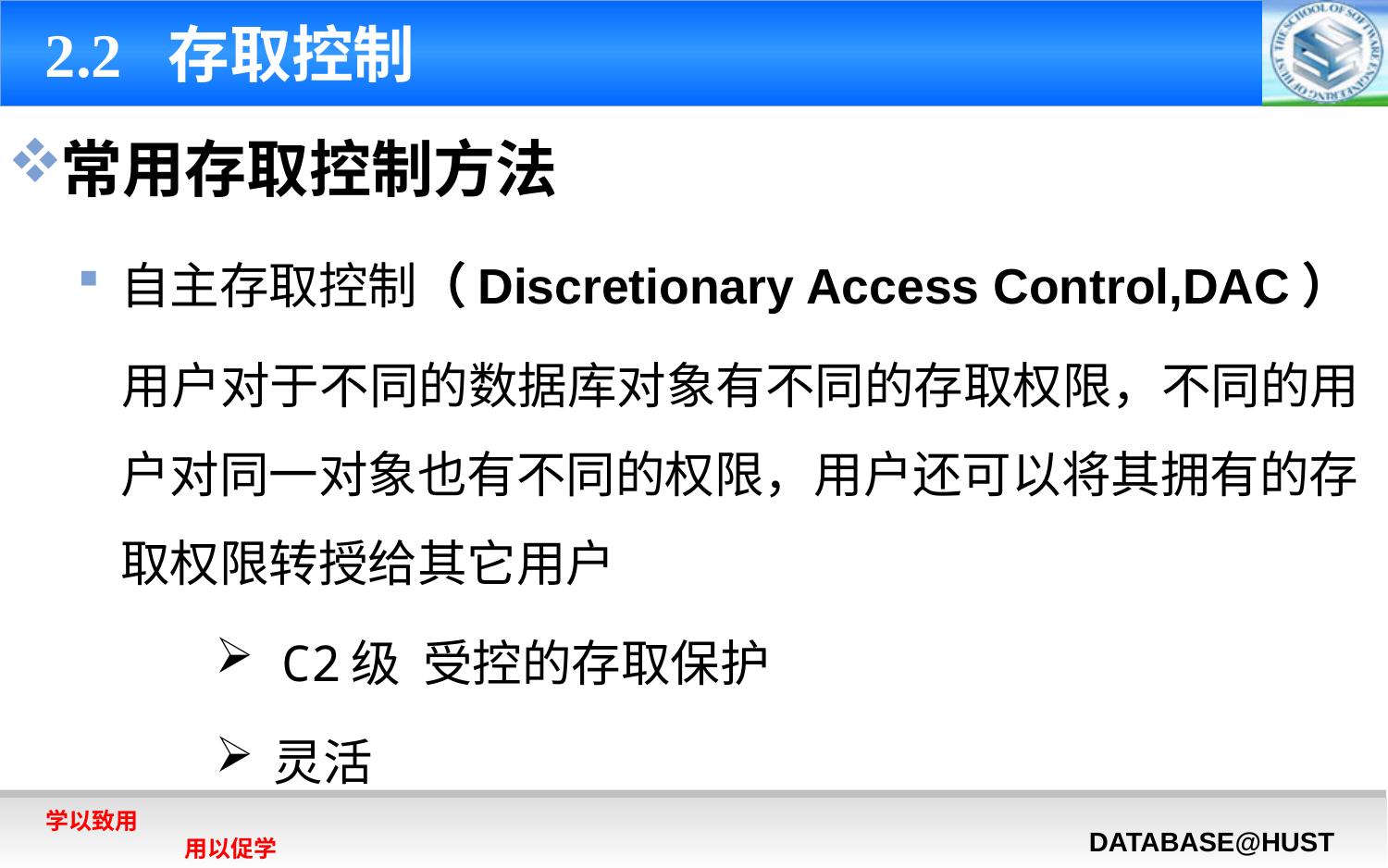

# 2.2  存取控制
常用存取控制方法
自主存取控制（Discretionary Access Control,DAC）
   用户对于不同的数据库对象有不同的存取权限，不同的用户对同一对象也有不同的权限，用户还可以将其拥有的存取权限转授给其它用户
 C2级  受控的存取保护
 灵活